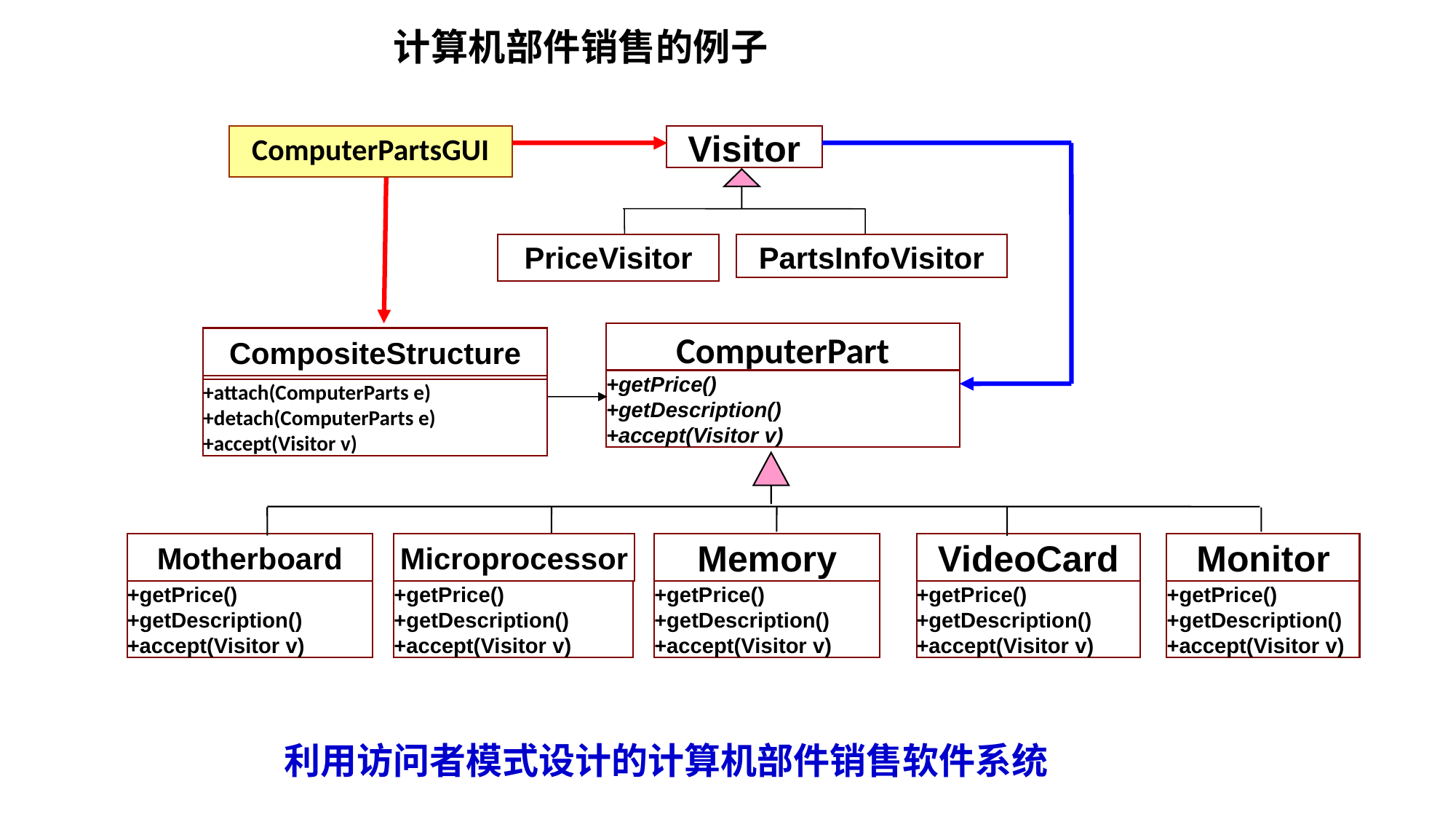

# 计算机部件销售的例子
ComputerPartsGUI
Visitor

PriceVisitor
PartsInfoVisitor
ComputerPart
CompositeStructure
CompositeStructure
+getPrice()
+getDescription()
+accept(Visitor v)
+attach(ComputerParts e)
+detach(ComputerParts e)
+accept(Visitor v)
+attach(ComputerParts e)
+detach(ComputerParts e)
+accept(Visitor v)

Motherboard
Microprocessor
Memory
VideoCard
Monitor
+getPrice()
+getDescription()
+accept(Visitor v)
+getPrice()
+getDescription()
+accept(Visitor v)
+getPrice()
+getDescription()
+accept(Visitor v)
+getPrice()
+getDescription()
+accept(Visitor v)
+getPrice()
+getDescription()
+accept(Visitor v)
利用访问者模式设计的计算机部件销售软件系统
24